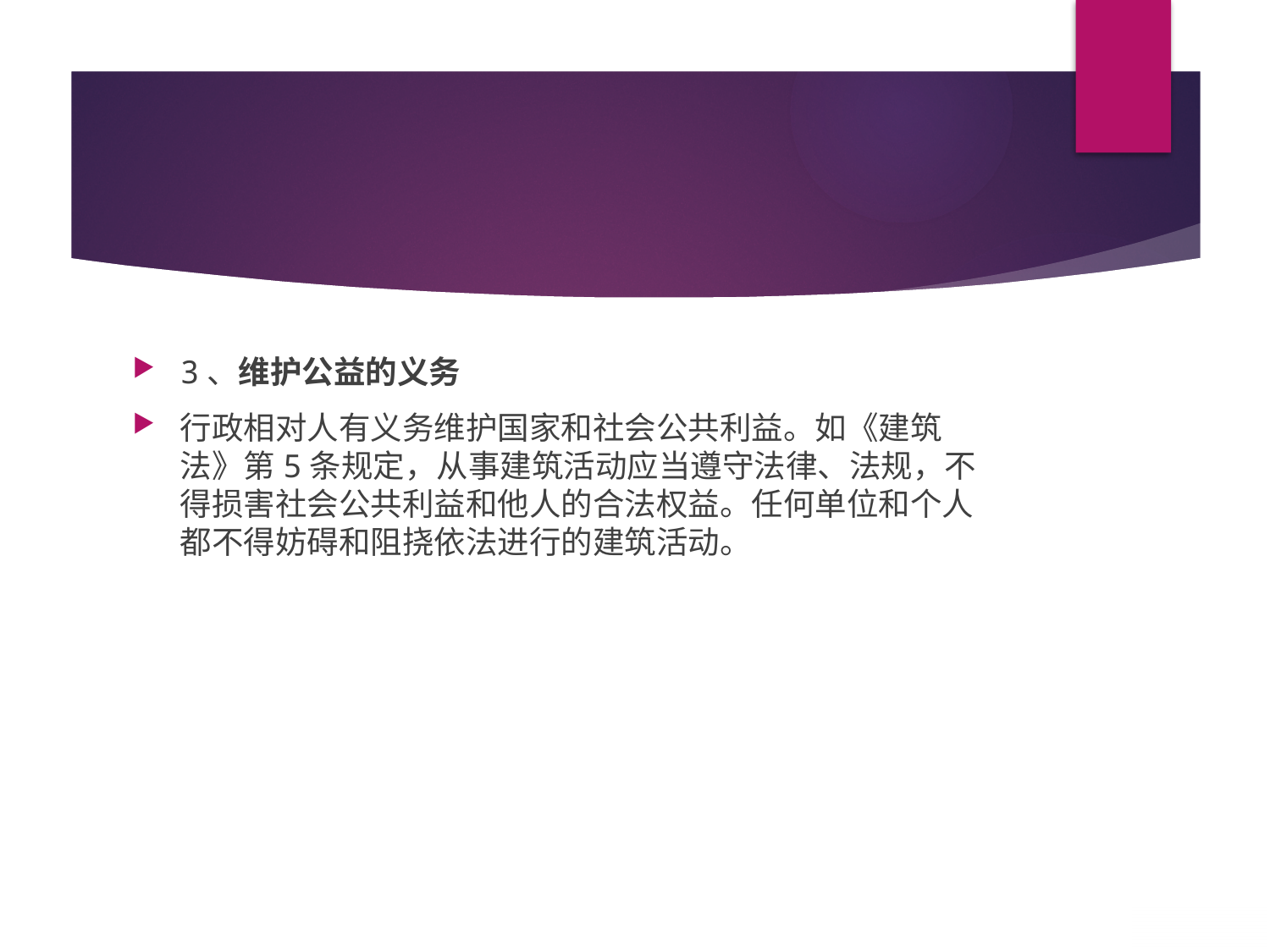

#
3、维护公益的义务
行政相对人有义务维护国家和社会公共利益。如《建筑法》第5条规定，从事建筑活动应当遵守法律、法规，不得损害社会公共利益和他人的合法权益。任何单位和个人都不得妨碍和阻挠依法进行的建筑活动。